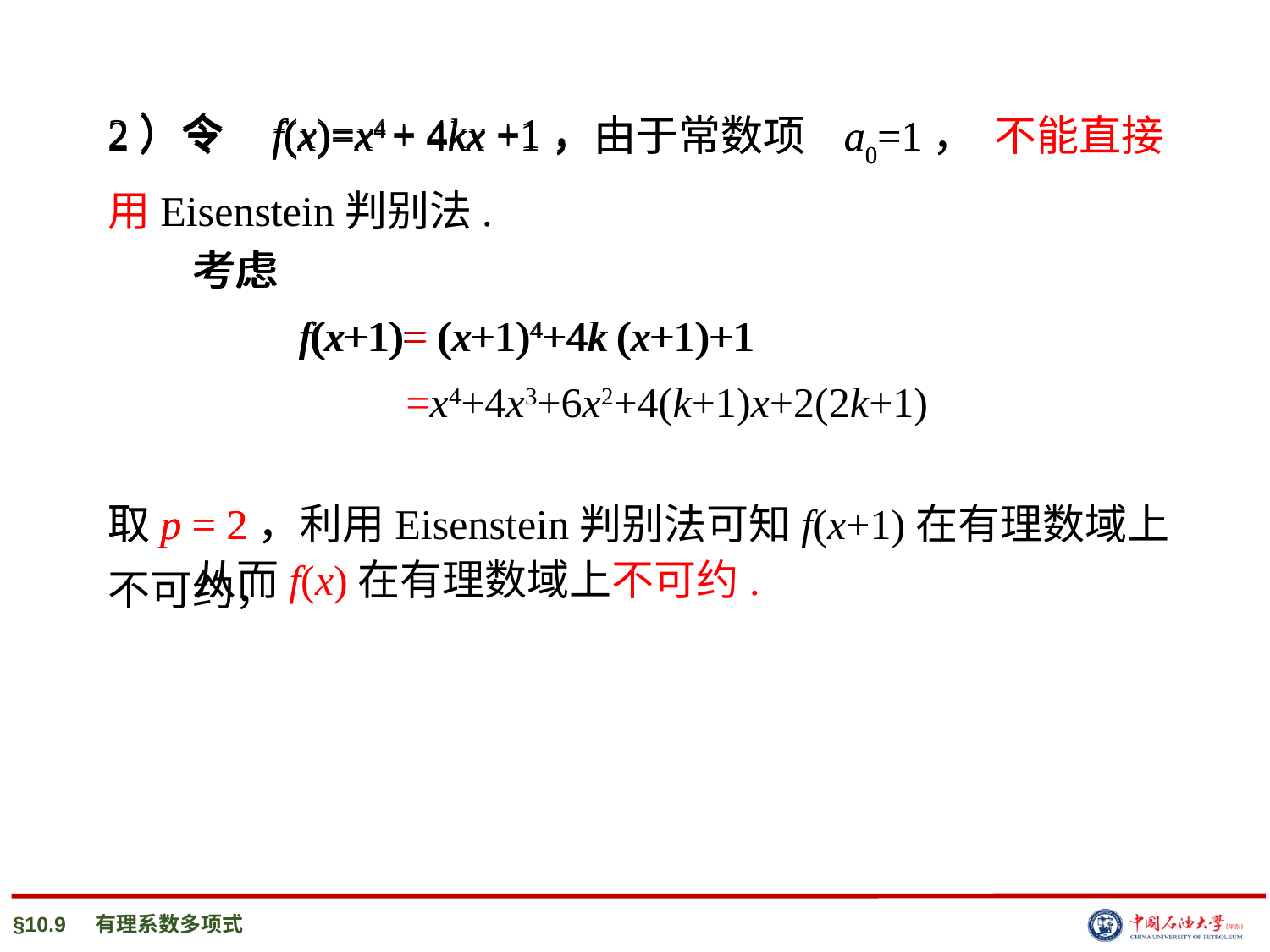

2）令    f(x)=x4 + 4kx +1，
2）令    f(x)=x4 + 4kx +1，由于常数项   a0=1，
2）令    f(x)=x4 + 4kx +1，由于常数项   a0=1，  不能直接用Eisenstein判别法.
考虑

考虑
          f(x+1)=
考虑
          f(x+1)= (x+1)4+4k (x+1)+1

考虑
          f(x+1)= (x+1)4+4k (x+1)+1
                    =x4+4x3+6x2+4(k+1)x+2(2k+1)
取p = 2，
取p = 2，利用Eisenstein判别法可知f(x+1)在有理数域上不可约，
        从而f(x)在有理数域上不可约.